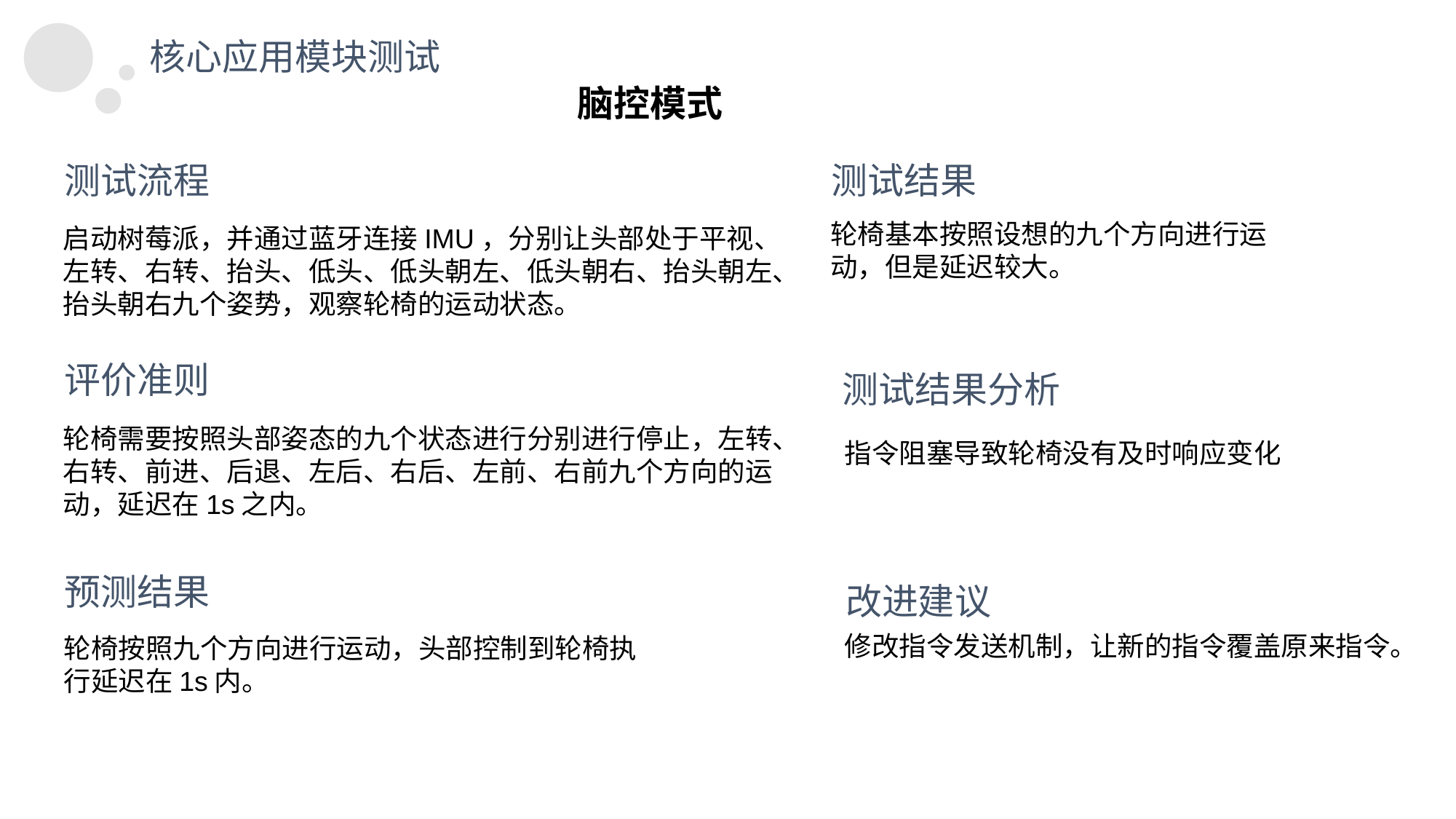

核心应用模块测试
脑控模式
测试流程
测试结果
轮椅基本按照设想的九个方向进行运动，但是延迟较大。
启动树莓派，并通过蓝牙连接IMU，分别让头部处于平视、左转、右转、抬头、低头、低头朝左、低头朝右、抬头朝左、抬头朝右九个姿势，观察轮椅的运动状态。
评价准则
测试结果分析
轮椅需要按照头部姿态的九个状态进行分别进行停止，左转、右转、前进、后退、左后、右后、左前、右前九个方向的运动，延迟在1s之内。
指令阻塞导致轮椅没有及时响应变化
PPT模板 http://www.1ppt.com/moban/
预测结果
改进建议
修改指令发送机制，让新的指令覆盖原来指令。
轮椅按照九个方向进行运动，头部控制到轮椅执行延迟在1s内。